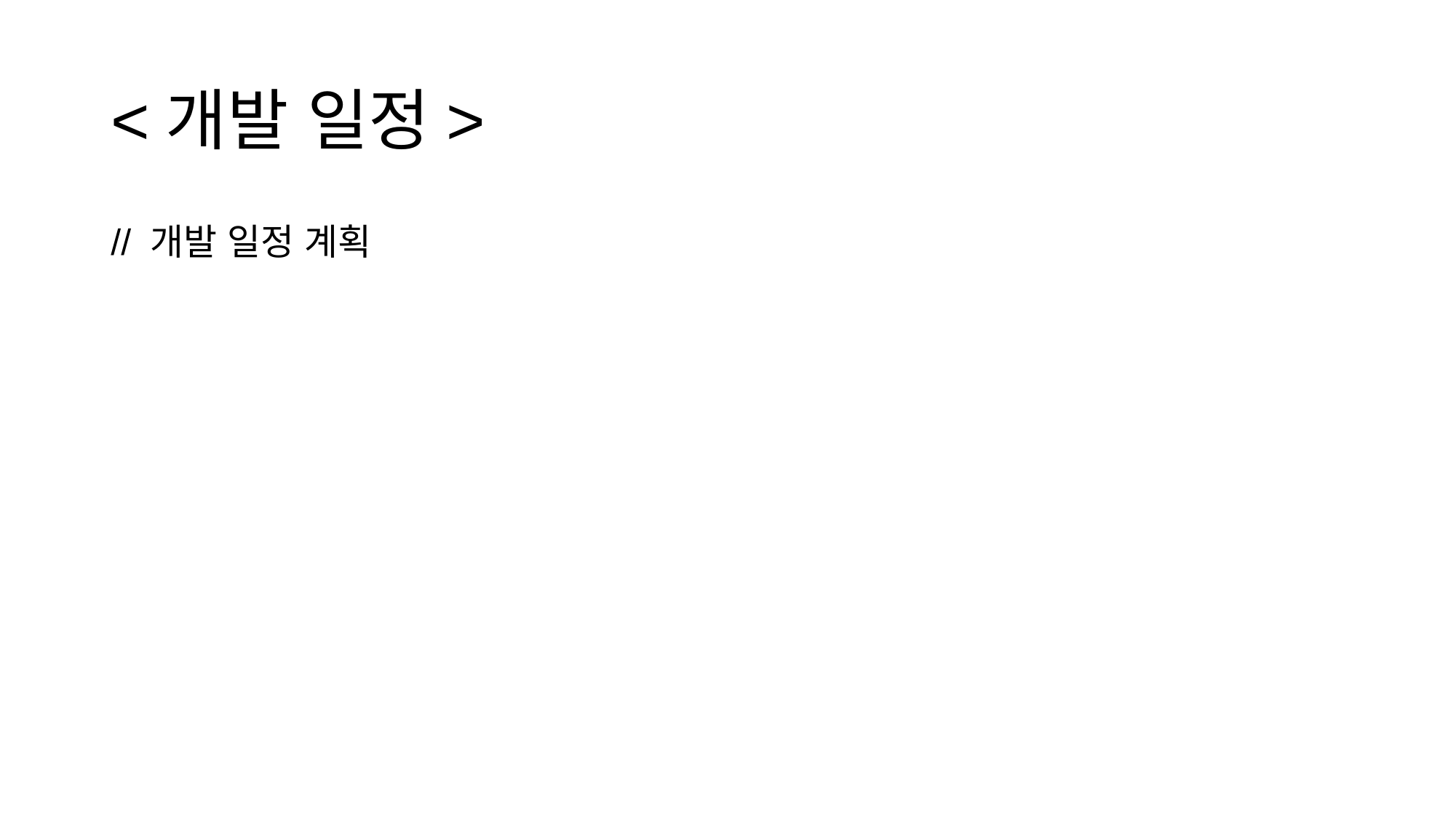

# <개발 일정>
// 개발 일정 계획